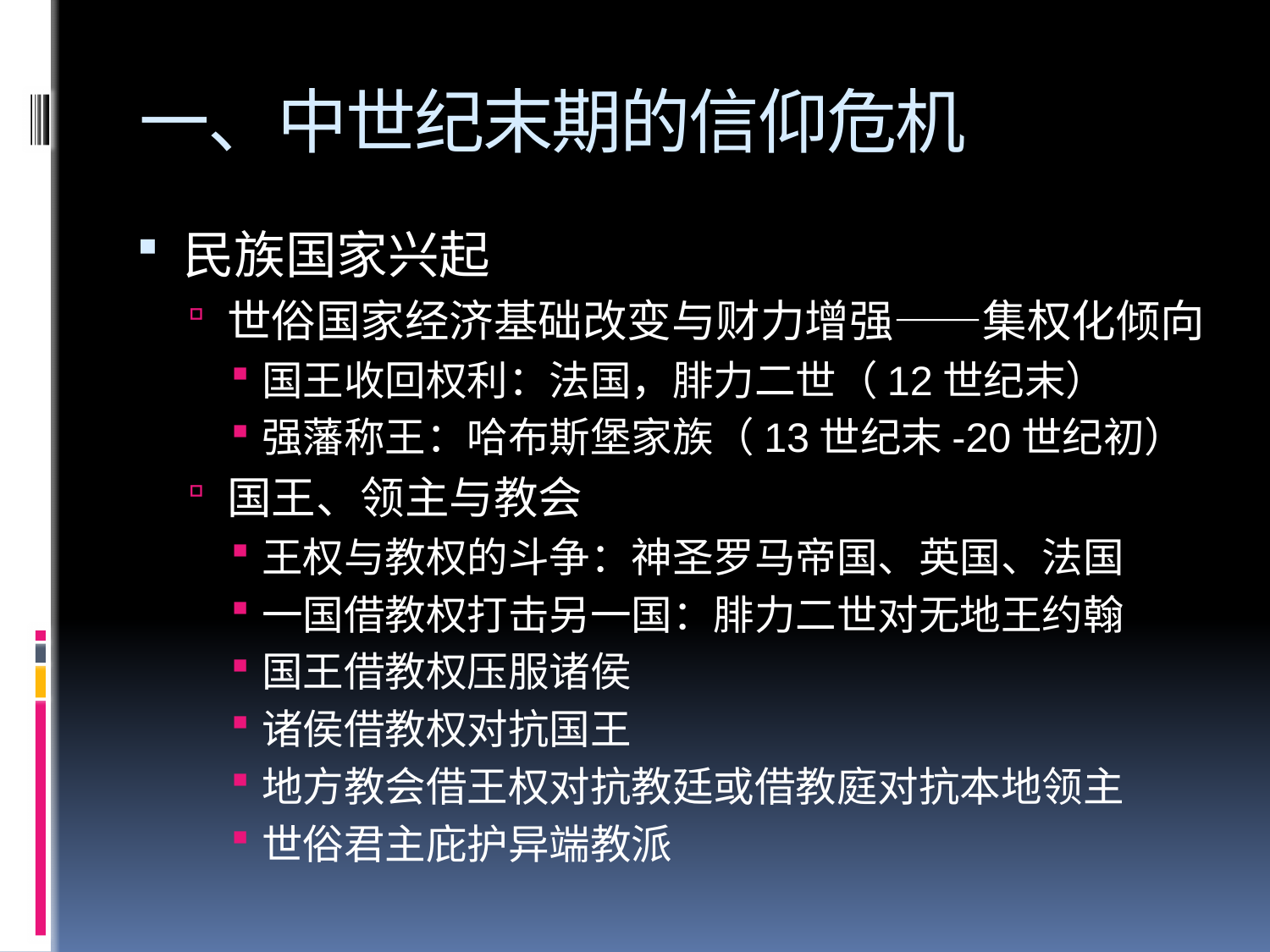

# 一、中世纪末期的信仰危机
民族国家兴起
世俗国家经济基础改变与财力增强——集权化倾向
国王收回权利：法国，腓力二世（12世纪末）
强藩称王：哈布斯堡家族（13世纪末-20世纪初）
国王、领主与教会
王权与教权的斗争：神圣罗马帝国、英国、法国
一国借教权打击另一国：腓力二世对无地王约翰
国王借教权压服诸侯
诸侯借教权对抗国王
地方教会借王权对抗教廷或借教庭对抗本地领主
世俗君主庇护异端教派